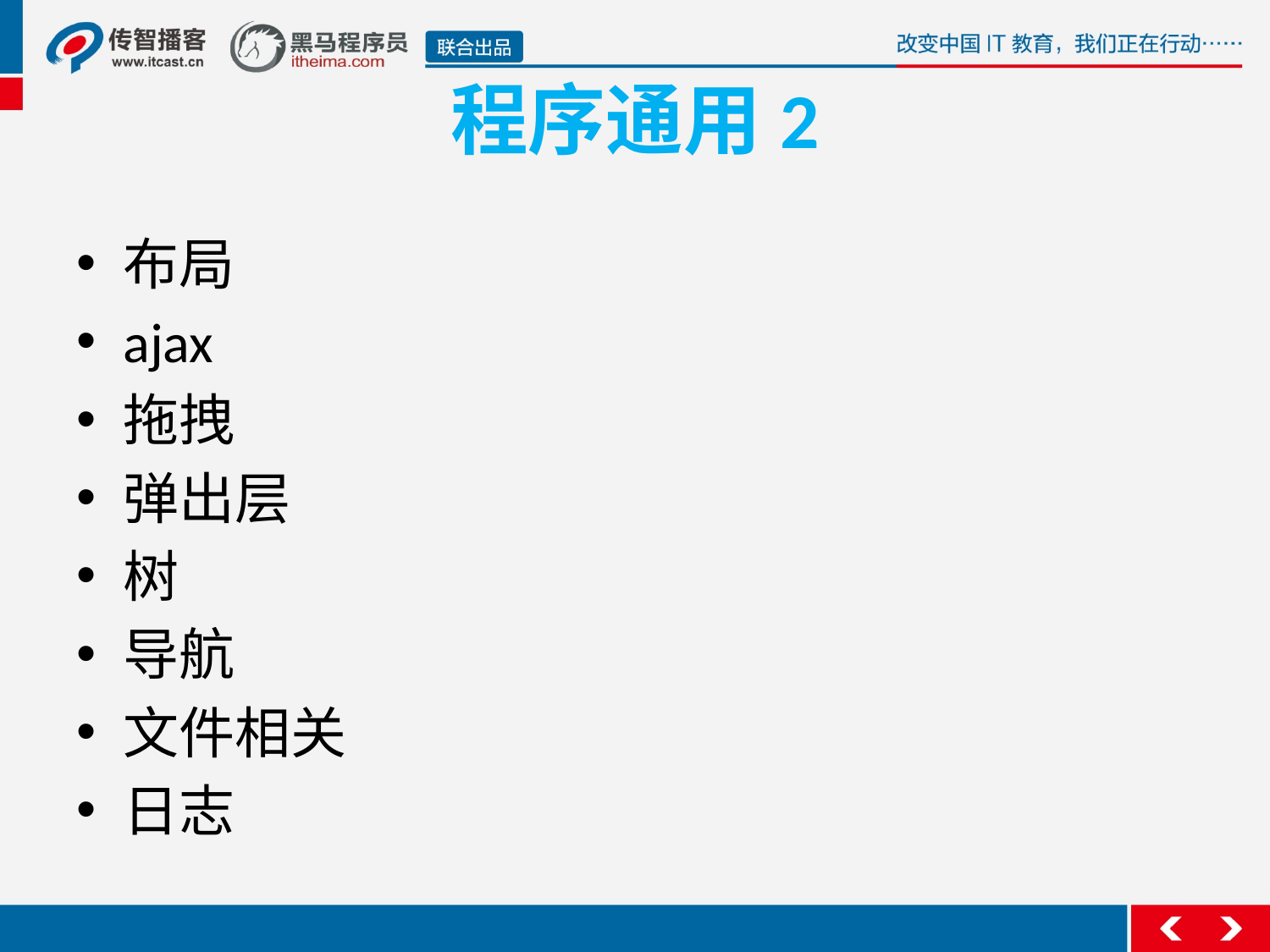

# 程序通用2
布局
ajax
拖拽
弹出层
树
导航
文件相关
日志